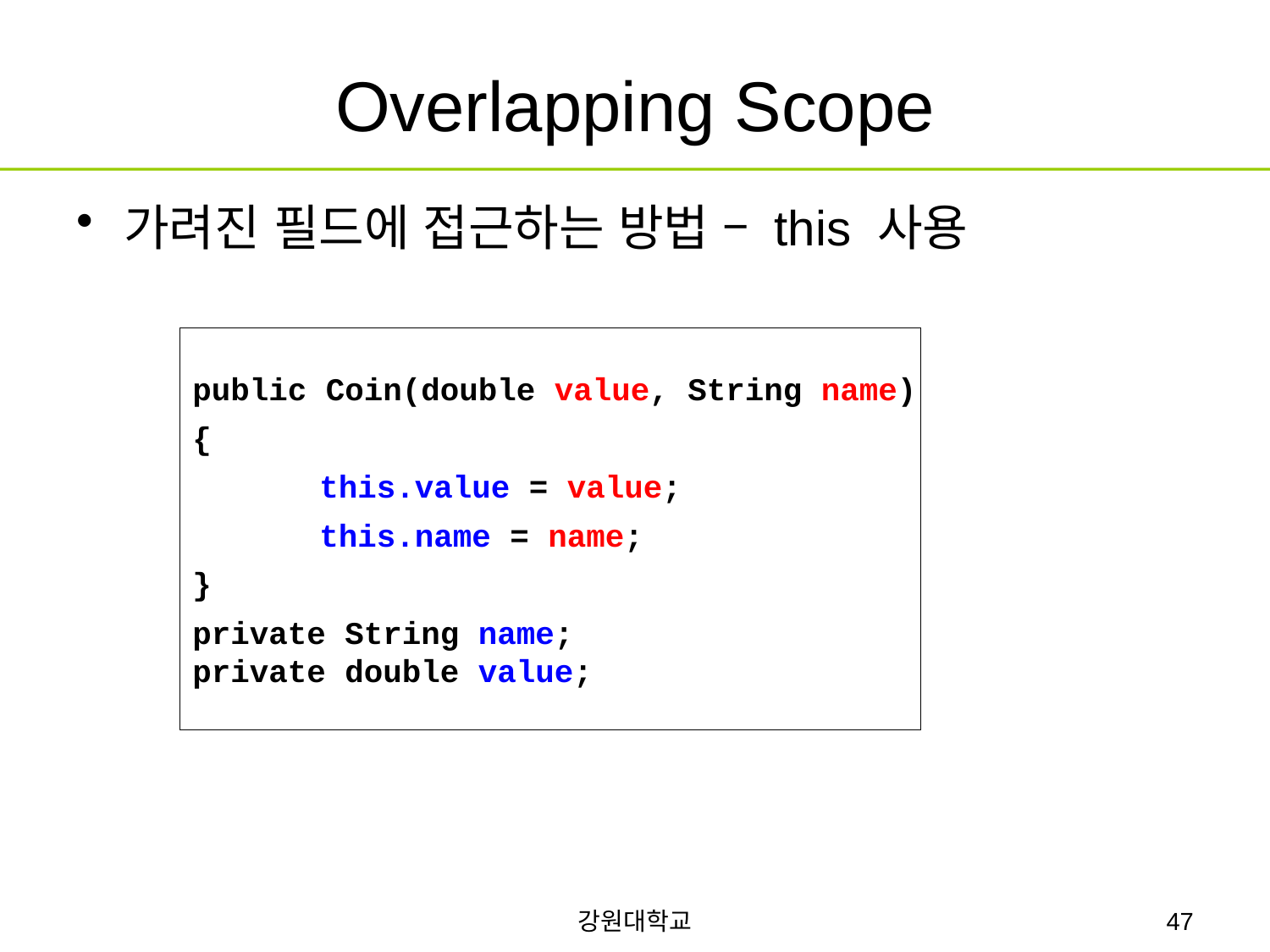

# Overlapping Scope

가려진 필드에 접근하는 방법 – this 사용
public Coin(double value, String name)
{
	this.value = value;
	this.name = name;
}
private String name;
private double value;

강원대학교
47